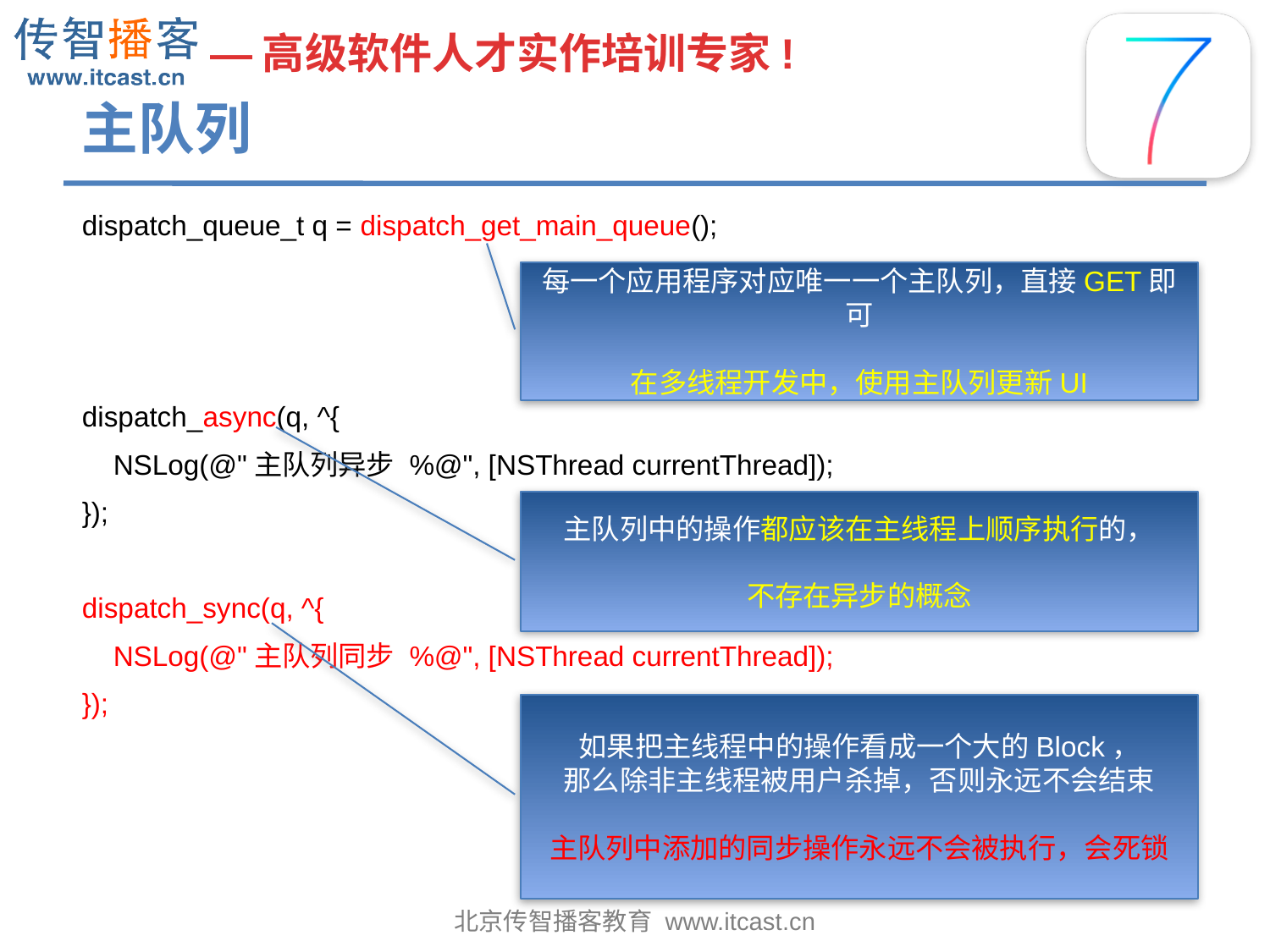

# 主队列
dispatch_queue_t q = dispatch_get_main_queue();

dispatch_async(q, ^{
    NSLog(@"主队列异步 %@", [NSThread currentThread]);
});

dispatch_sync(q, ^{
    NSLog(@"主队列同步 %@", [NSThread currentThread]);
});
每一个应用程序对应唯一一个主队列，直接GET即可

在多线程开发中，使用主队列更新UI
主队列中的操作都应该在主线程上顺序执行的，

不存在异步的概念
如果把主线程中的操作看成一个大的Block，
那么除非主线程被用户杀掉，否则永远不会结束

主队列中添加的同步操作永远不会被执行，会死锁